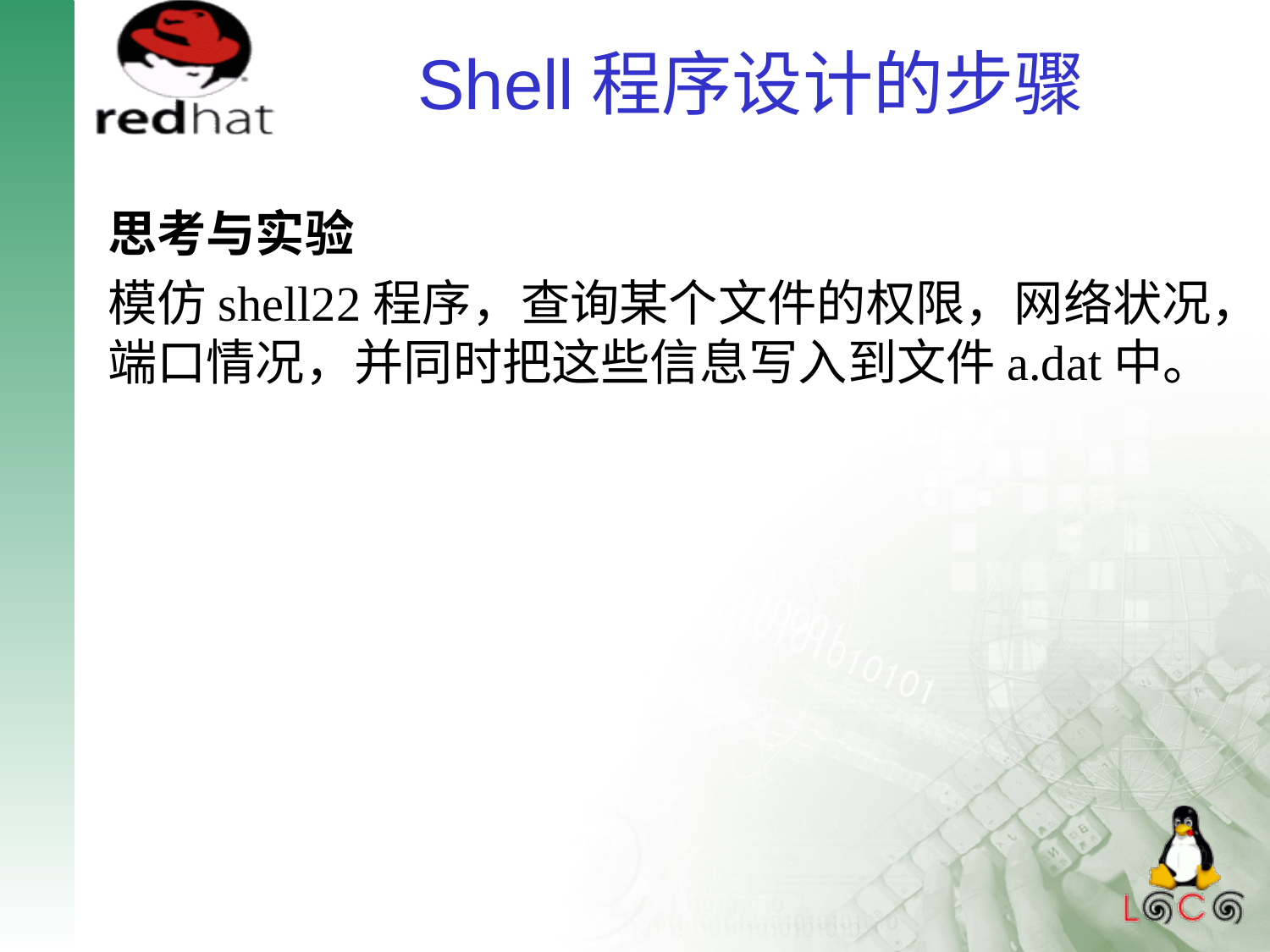

# Shell程序设计的步骤
思考与实验
模仿shell22程序，查询某个文件的权限，网络状况，端口情况，并同时把这些信息写入到文件a.dat中。